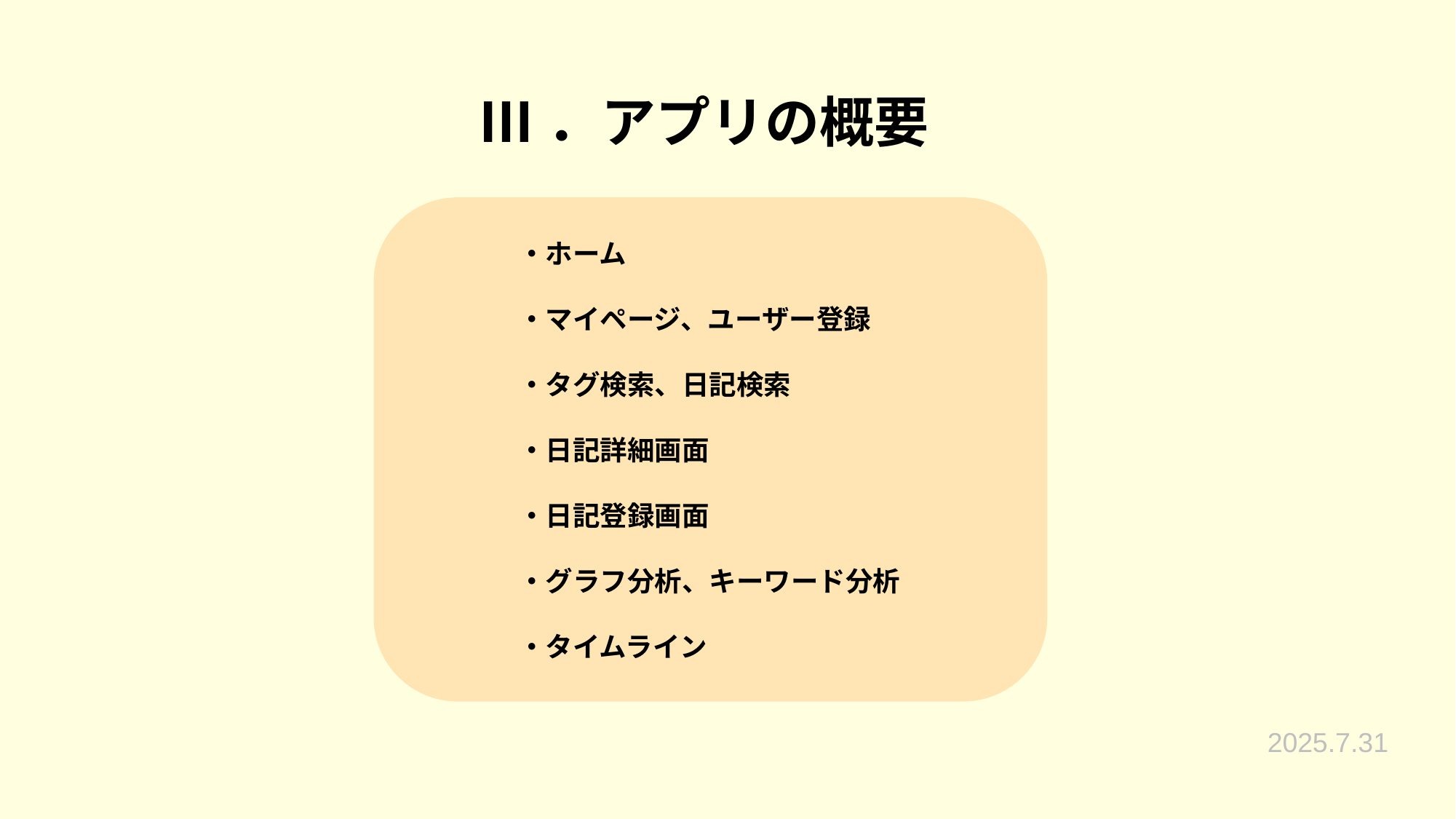

# Ⅲ．アプリの概要
	・ホーム

	・マイページ、ユーザー登録

	・タグ検索、日記検索

	・日記詳細画面

	・日記登録画面

	・グラフ分析、キーワード分析

	・タイムライン
2025.7.31